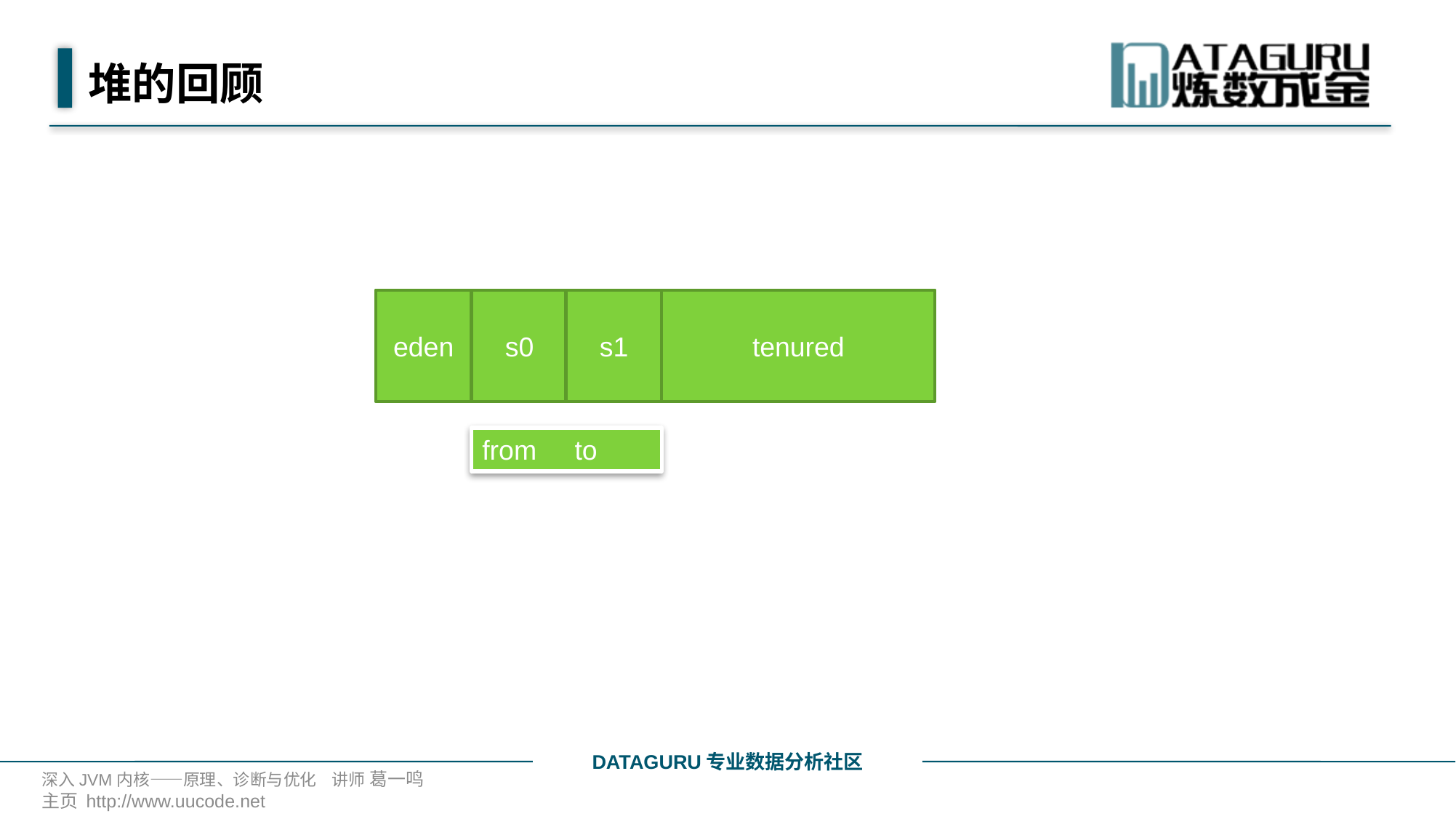

# 堆的回顾
eden
s0
s1
tenured
from     to